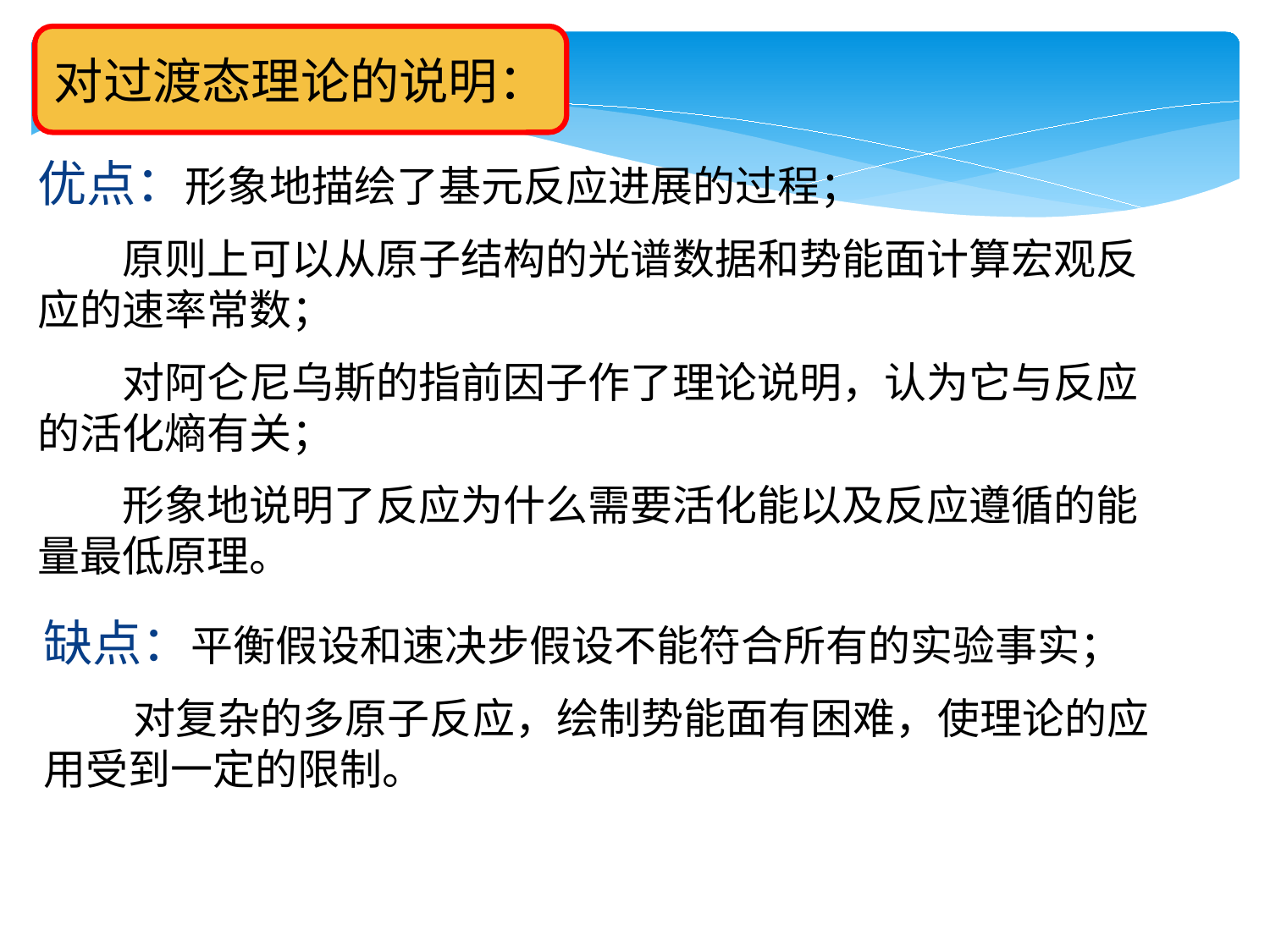

对过渡态理论的说明：
优点：形象地描绘了基元反应进展的过程；
　　原则上可以从原子结构的光谱数据和势能面计算宏观反应的速率常数；
　　对阿仑尼乌斯的指前因子作了理论说明，认为它与反应的活化熵有关；
　　形象地说明了反应为什么需要活化能以及反应遵循的能量最低原理。
缺点：平衡假设和速决步假设不能符合所有的实验事实；
    　对复杂的多原子反应，绘制势能面有困难，使理论的应用受到一定的限制。